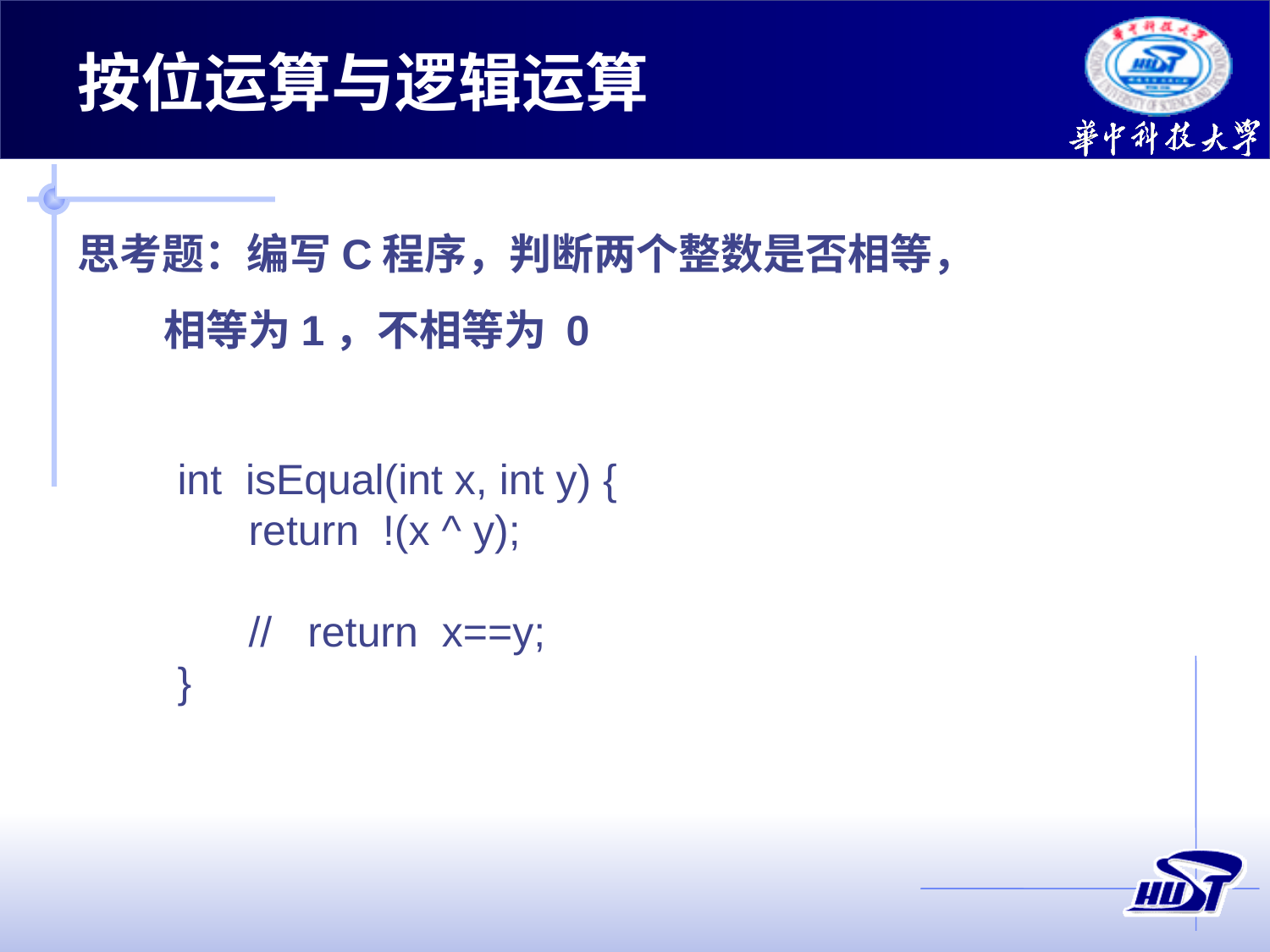

按位运算与逻辑运算
思考题：编写C程序，判断两个整数是否相等，
        相等为1，不相等为 0
int  isEqual(int x, int y) {
      return  !(x ^ y);

      //   return  x==y;
}